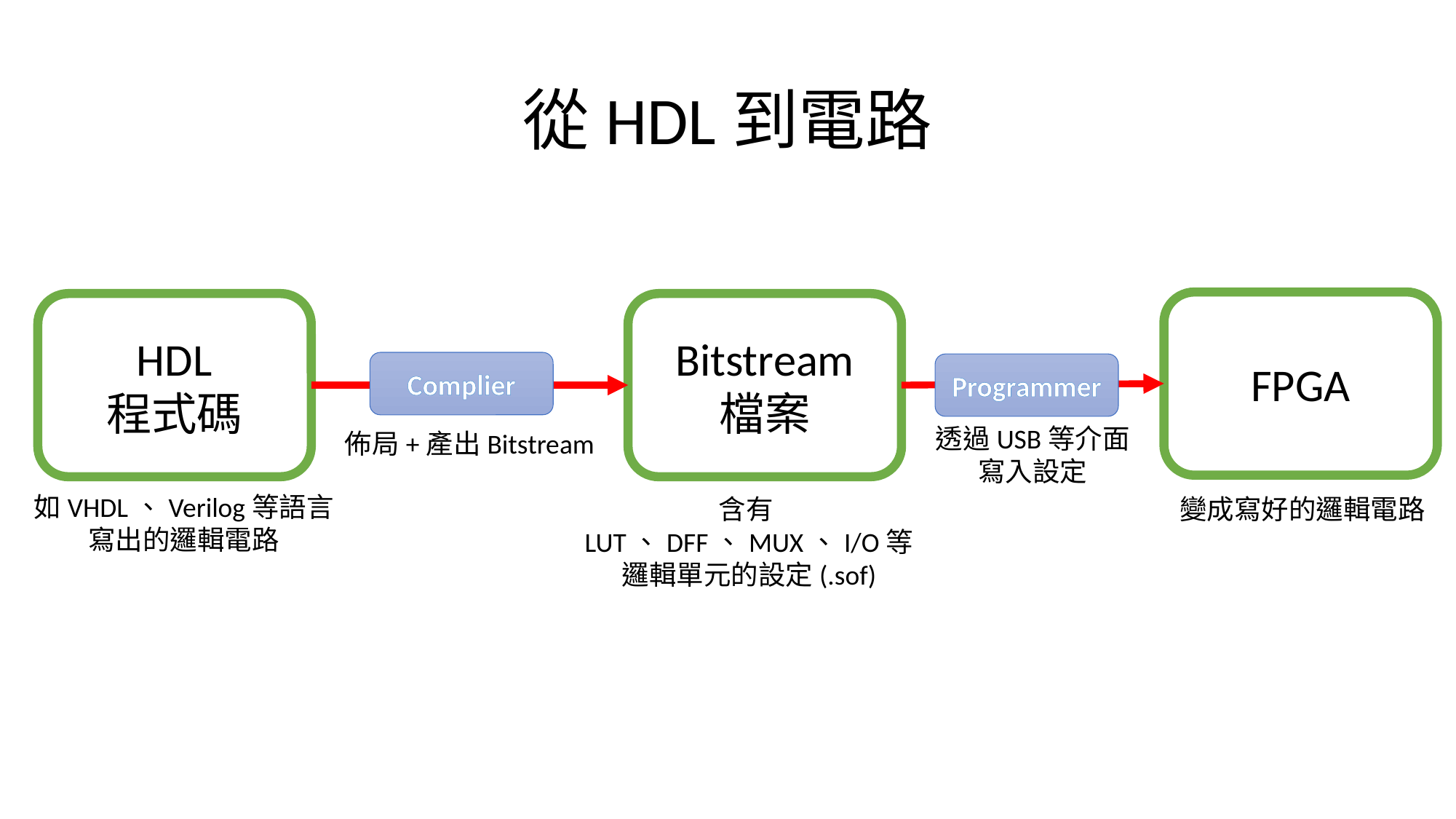

# 從HDL到電路
FPGA
HDL
程式碼
Bitstream
檔案
Complier
Programmer
透過USB等介面
寫入設定
佈局+產出Bitstream
如VHDL、Verilog等語言
寫出的邏輯電路
變成寫好的邏輯電路
含有LUT、DFF、MUX、I/O等
邏輯單元的設定(.sof)